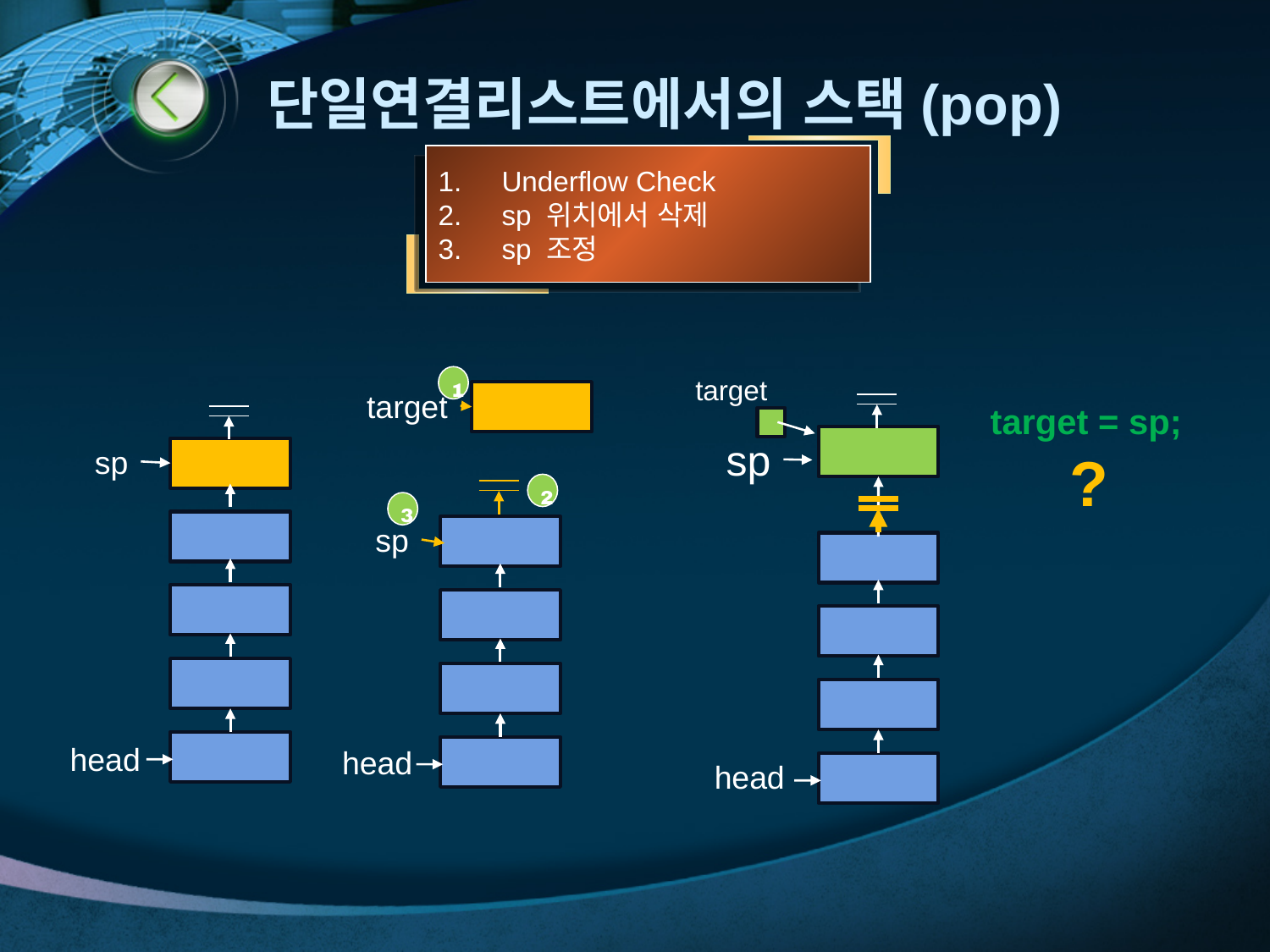

# 단일연결리스트에서의 스택(pop)

Underflow Check
sp 위치에서 삭제
sp 조정

1
target

target

sp

head
target = sp;
sp

head

sp
?
2
3

head